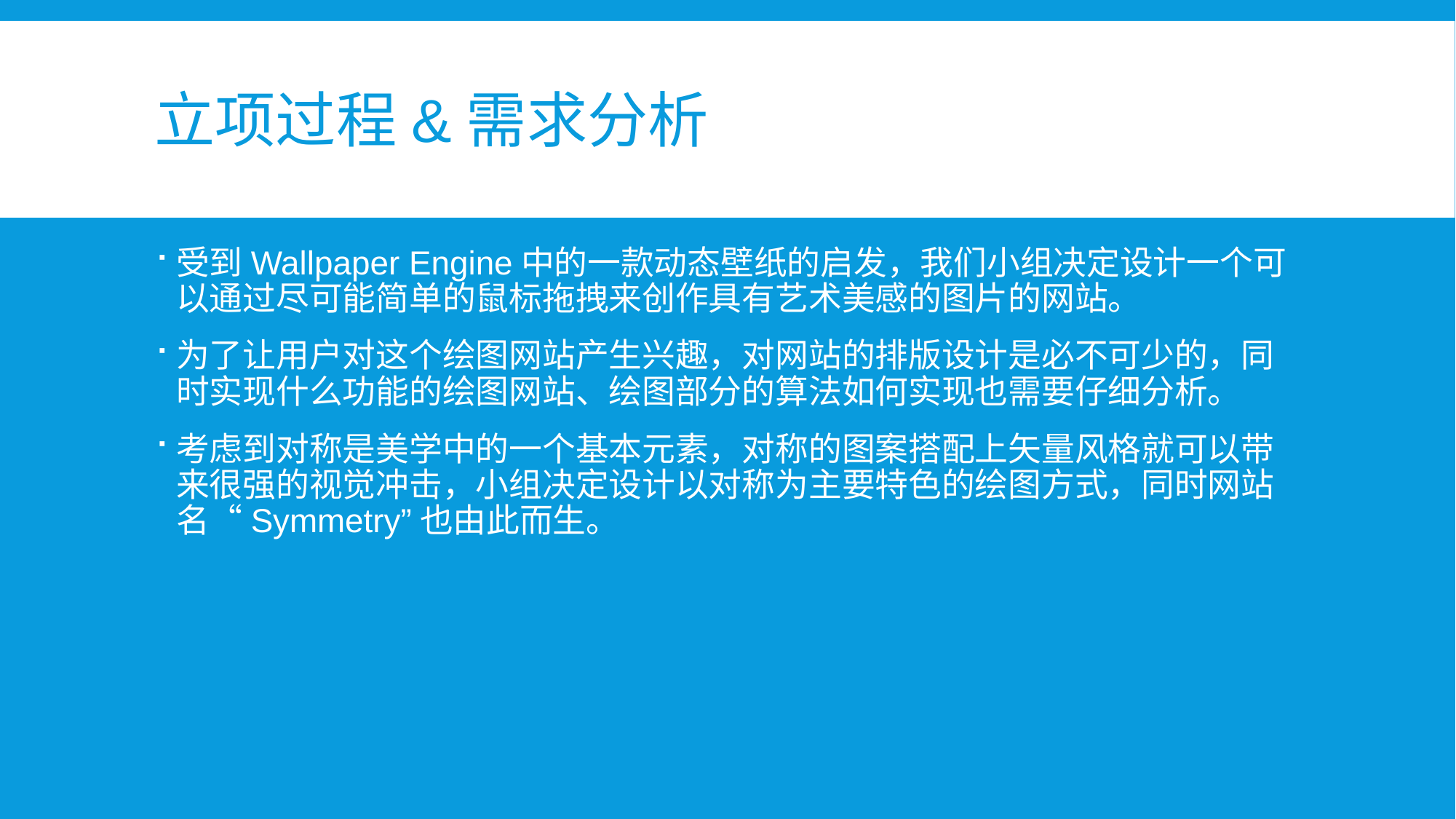

# 立项过程&需求分析
受到Wallpaper Engine中的一款动态壁纸的启发，我们小组决定设计一个可以通过尽可能简单的鼠标拖拽来创作具有艺术美感的图片的网站。
为了让用户对这个绘图网站产生兴趣，对网站的排版设计是必不可少的，同时实现什么功能的绘图网站、绘图部分的算法如何实现也需要仔细分析。
考虑到对称是美学中的一个基本元素，对称的图案搭配上矢量风格就可以带来很强的视觉冲击，小组决定设计以对称为主要特色的绘图方式，同时网站名“Symmetry”也由此而生。